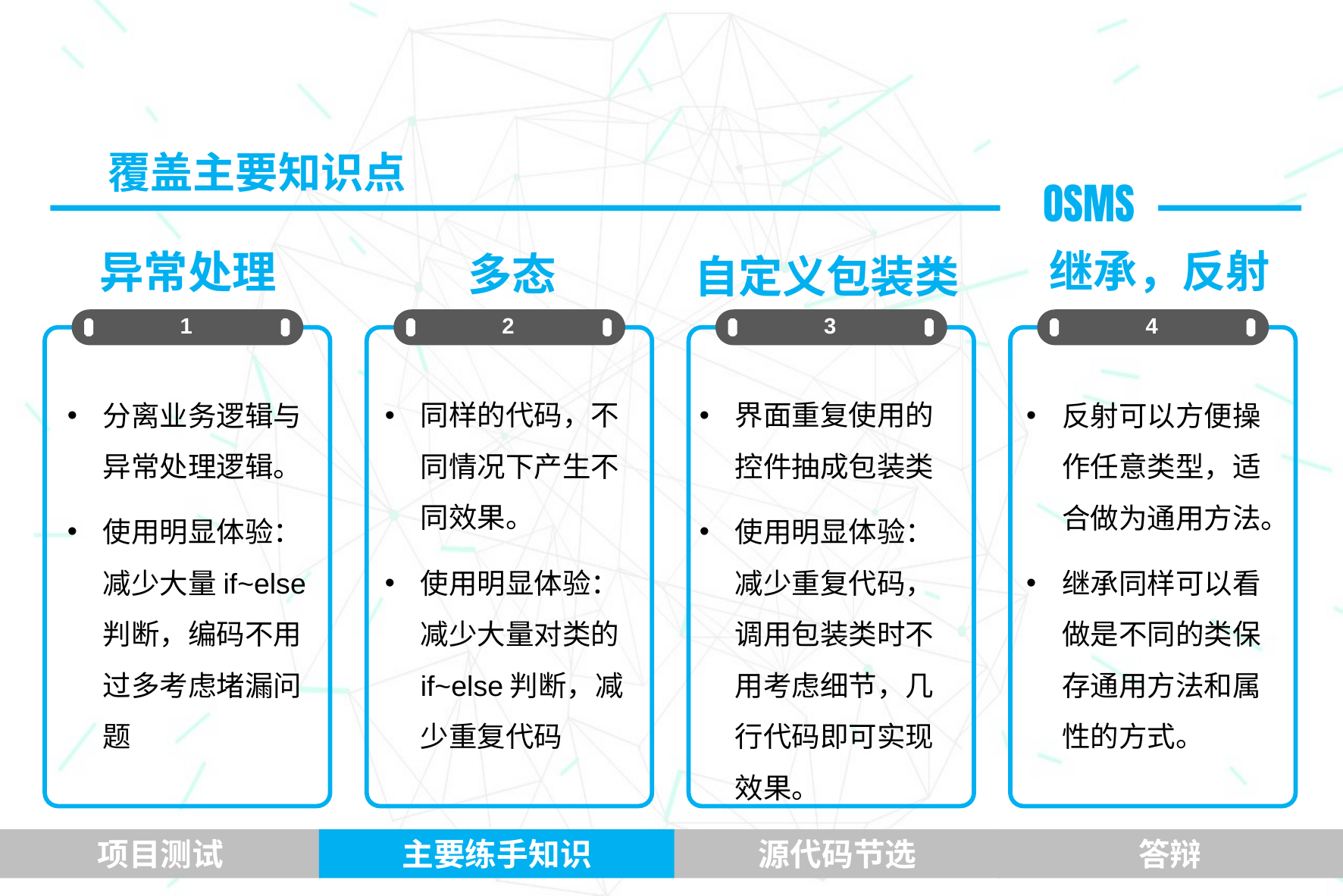

# 覆盖主要知识点
   OSMS

继承，反射
异常处理
多态
自定义包装类
1

2

3

4

分离业务逻辑与异常处理逻辑。
使用明显体验：减少大量if~else判断，编码不用过多考虑堵漏问题
同样的代码，不同情况下产生不同效果。
使用明显体验：减少大量对类的if~else判断，减少重复代码

界面重复使用的控件抽成包装类
使用明显体验：减少重复代码，调用包装类时不用考虑细节，几行代码即可实现效果。
反射可以方便操作任意类型，适合做为通用方法。
继承同样可以看做是不同的类保存通用方法和属性的方式。
项目测试
主要练手知识
源代码节选
答辩